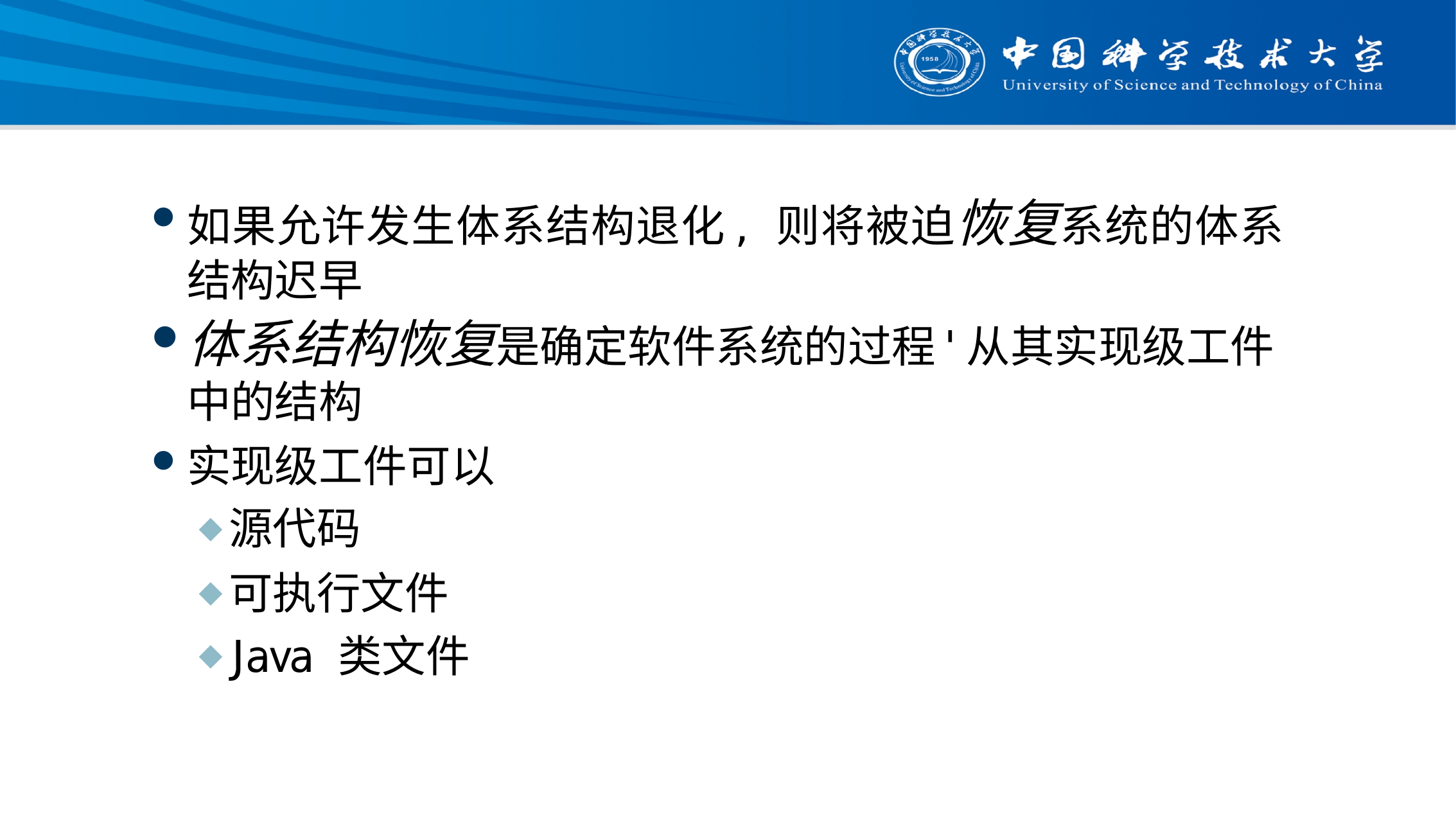

# 建筑 恢复
如果允许发生体系结构退化, 则将被迫恢复系统的体系结构迟早
体系结构恢复是确定软件系统的过程'从其实现级工件中的结构
实现级工件可以
源代码
可执行文件
Java 类文件